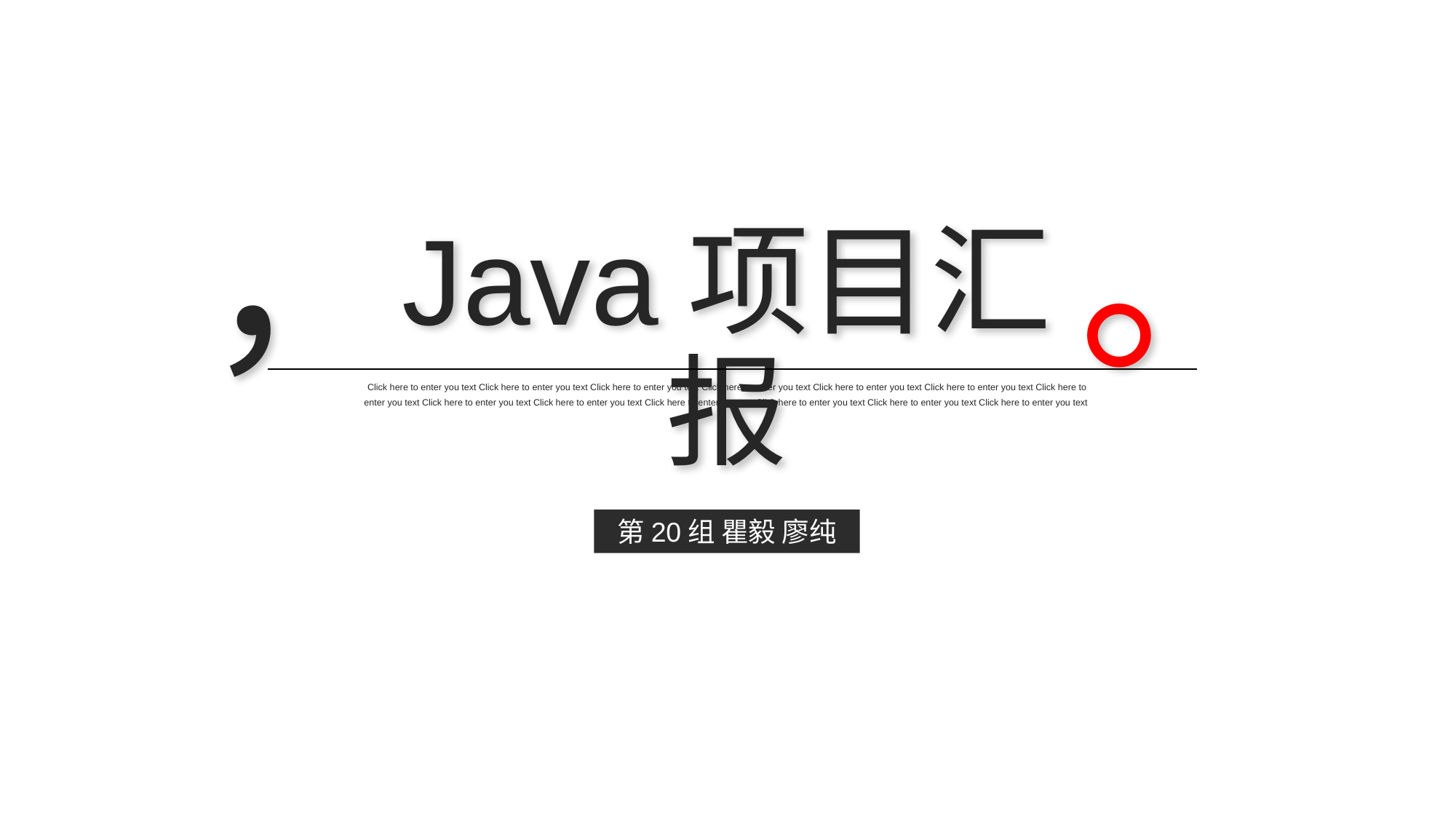

，
。
Java项目汇报
Click here to enter you text Click here to enter you text Click here to enter you text Click here to enter you text Click here to enter you text Click here to enter you text Click here to enter you text Click here to enter you text Click here to enter you text Click here to enter you text Click here to enter you text Click here to enter you text Click here to enter you text

第20组 瞿毅 廖纯